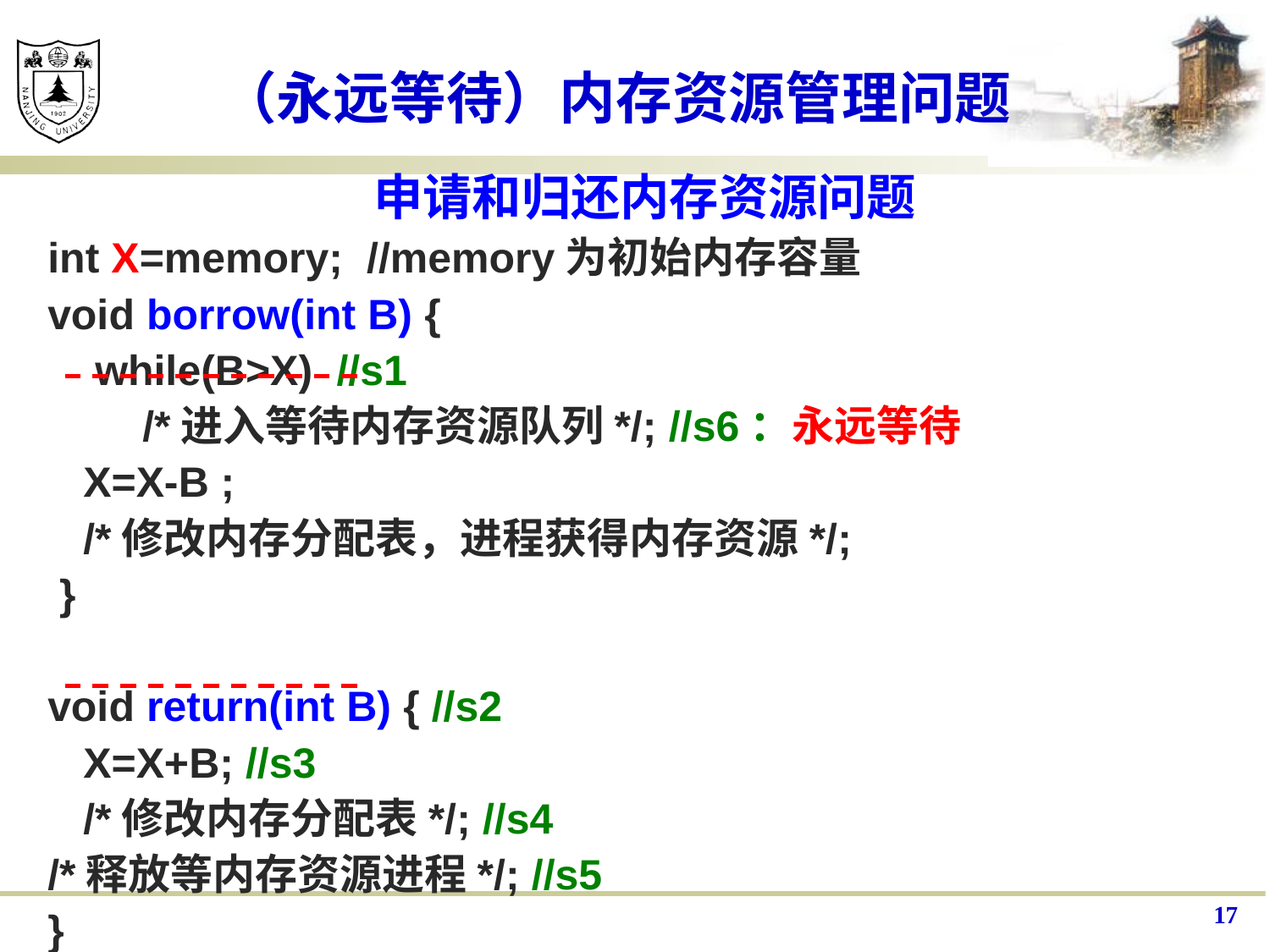

# （永远等待）内存资源管理问题
申请和归还内存资源问题
int X=memory;  //memory为初始内存容量
void borrow(int B) {
    while(B>X)  //s1
        /*进入等待内存资源队列*/; //s6：永远等待
   X=X-B ;
   /*修改内存分配表，进程获得内存资源*/;
 }

void return(int B) { //s2
   X=X+B; //s3
   /*修改内存分配表*/; //s4
/*释放等内存资源进程*/; //s5
}
17